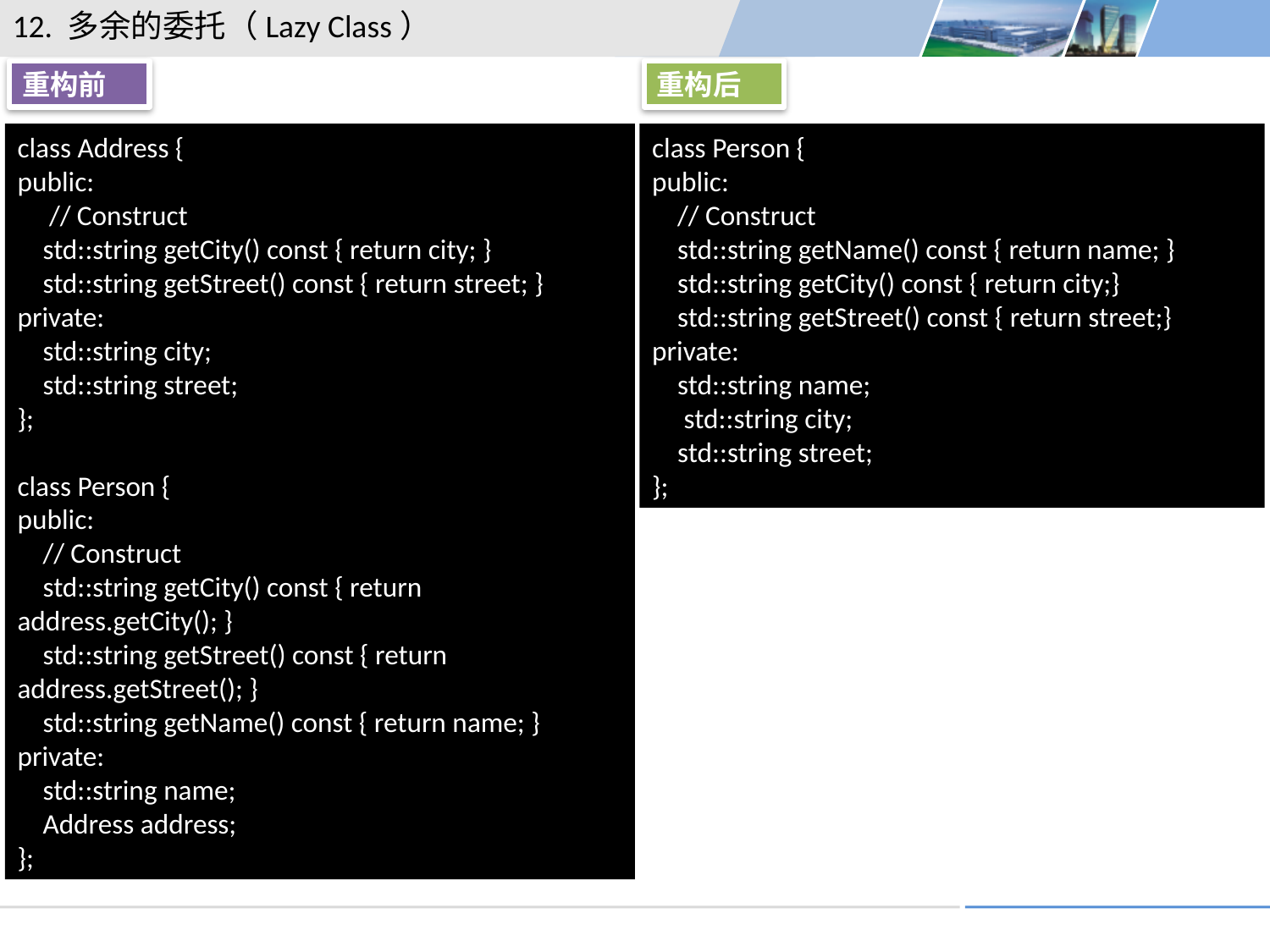

12. 多余的委托（Lazy Class）
重构前
重构后
class Address {
public:
     // Construct
    std::string getCity() const { return city; }
    std::string getStreet() const { return street; }
private:
    std::string city;
    std::string street;
};

class Person {
public:
    // Construct
    std::string getCity() const { return address.getCity(); }
    std::string getStreet() const { return address.getStreet(); }
    std::string getName() const { return name; }
private:
    std::string name;
    Address address;
};
class Person {
public:
    // Construct
    std::string getName() const { return name; }
    std::string getCity() const { return city;}
    std::string getStreet() const { return street;}
private:
    std::string name;
     std::string city;
    std::string street;
};